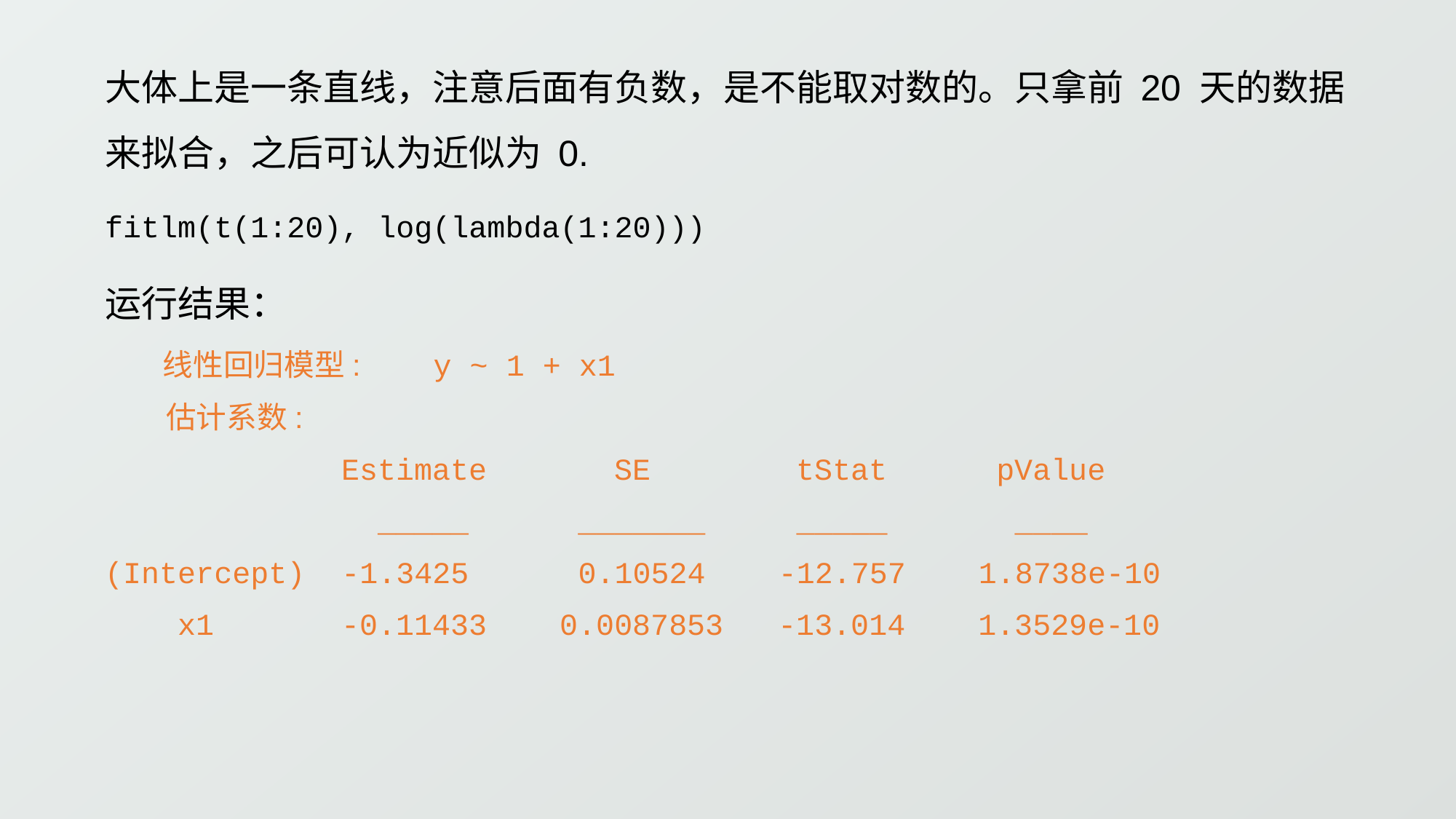

大体上是一条直线，注意后面有负数，是不能取对数的。只拿前 20 天的数据来拟合，之后可认为近似为 0.
fitlm(t(1:20), log(lambda(1:20)))
运行结果：
      线性回归模型:    y ~ 1 + x1
        估计系数:
             Estimate       SE        tStat      pValue
               _____      _______     _____       ____
(Intercept)  -1.3425      0.10524    -12.757    1.8738e-10
    x1       -0.11433    0.0087853   -13.014    1.3529e-10